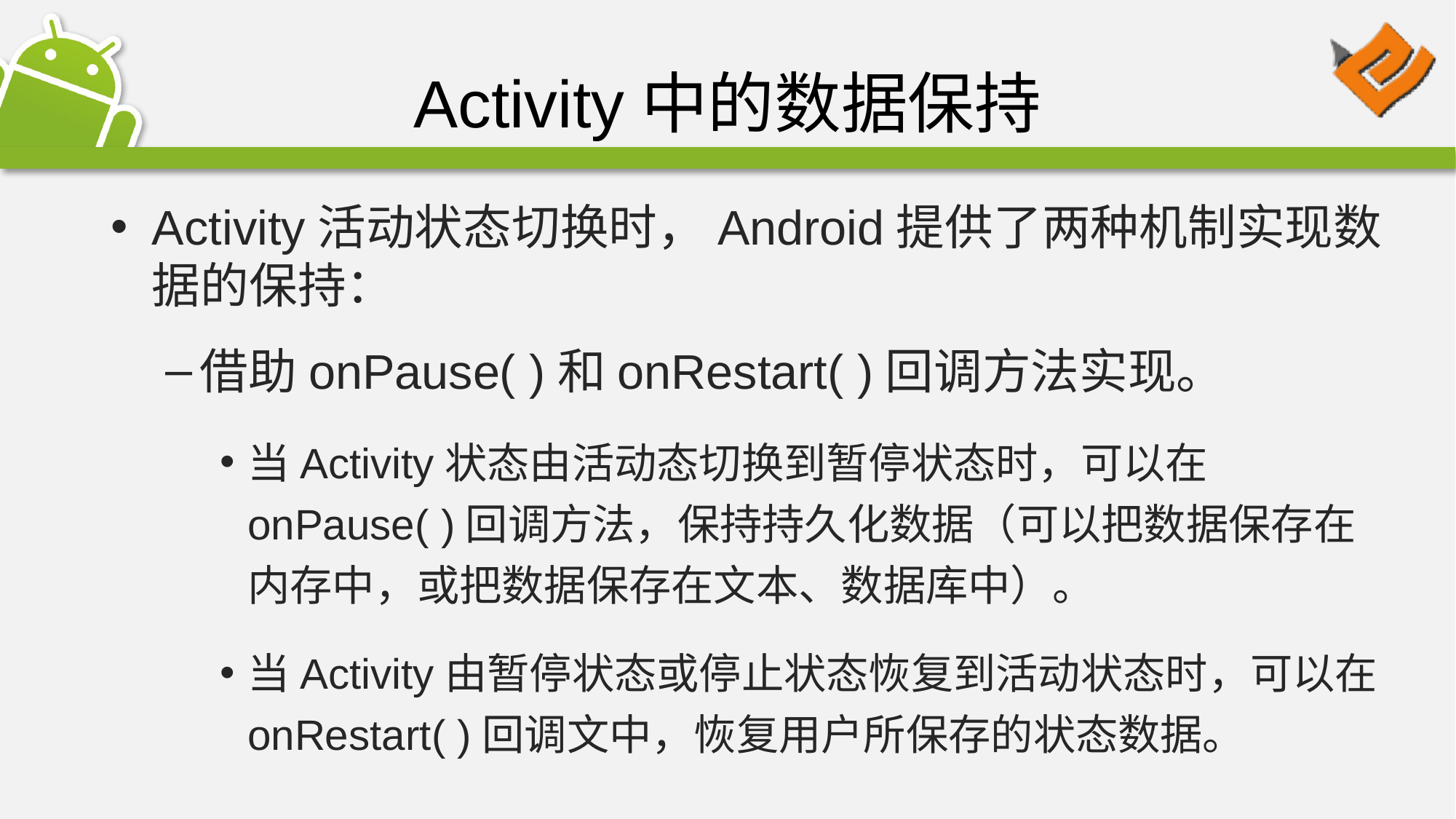

# Activity中的数据保持
Activity活动状态切换时，Android提供了两种机制实现数据的保持：
借助onPause( )和onRestart( )回调方法实现。
当Activity状态由活动态切换到暂停状态时，可以在onPause( )回调方法，保持持久化数据（可以把数据保存在内存中，或把数据保存在文本、数据库中）。
当Activity由暂停状态或停止状态恢复到活动状态时，可以在onRestart( )回调文中，恢复用户所保存的状态数据。